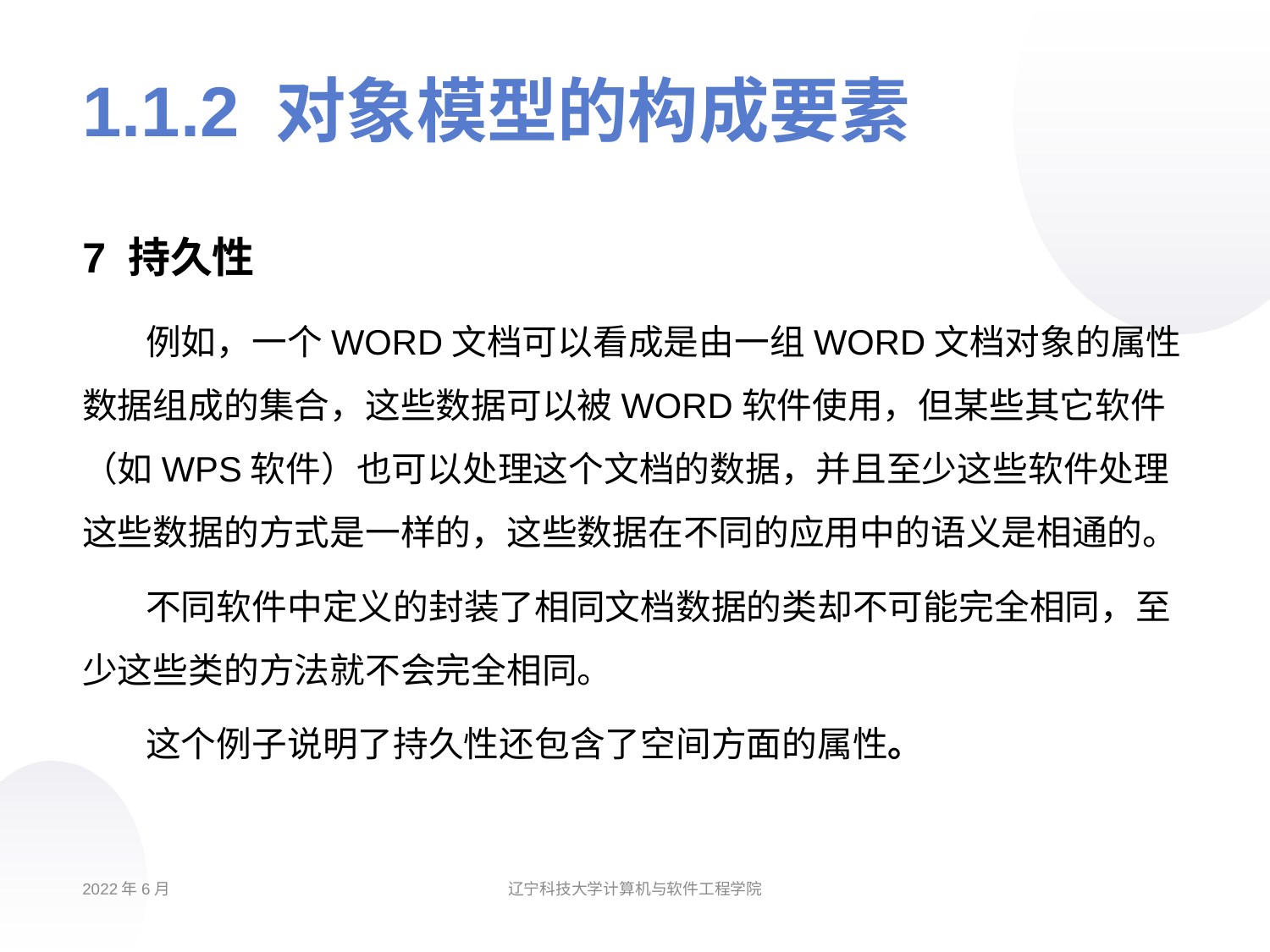

# 1.1.2 对象模型的构成要素
7 持久性
例如，一个WORD文档可以看成是由一组WORD文档对象的属性数据组成的集合，这些数据可以被WORD软件使用，但某些其它软件（如WPS软件）也可以处理这个文档的数据，并且至少这些软件处理这些数据的方式是一样的，这些数据在不同的应用中的语义是相通的。
不同软件中定义的封装了相同文档数据的类却不可能完全相同，至少这些类的方法就不会完全相同。
这个例子说明了持久性还包含了空间方面的属性。

2022年6月
辽宁科技大学计算机与软件工程学院
69